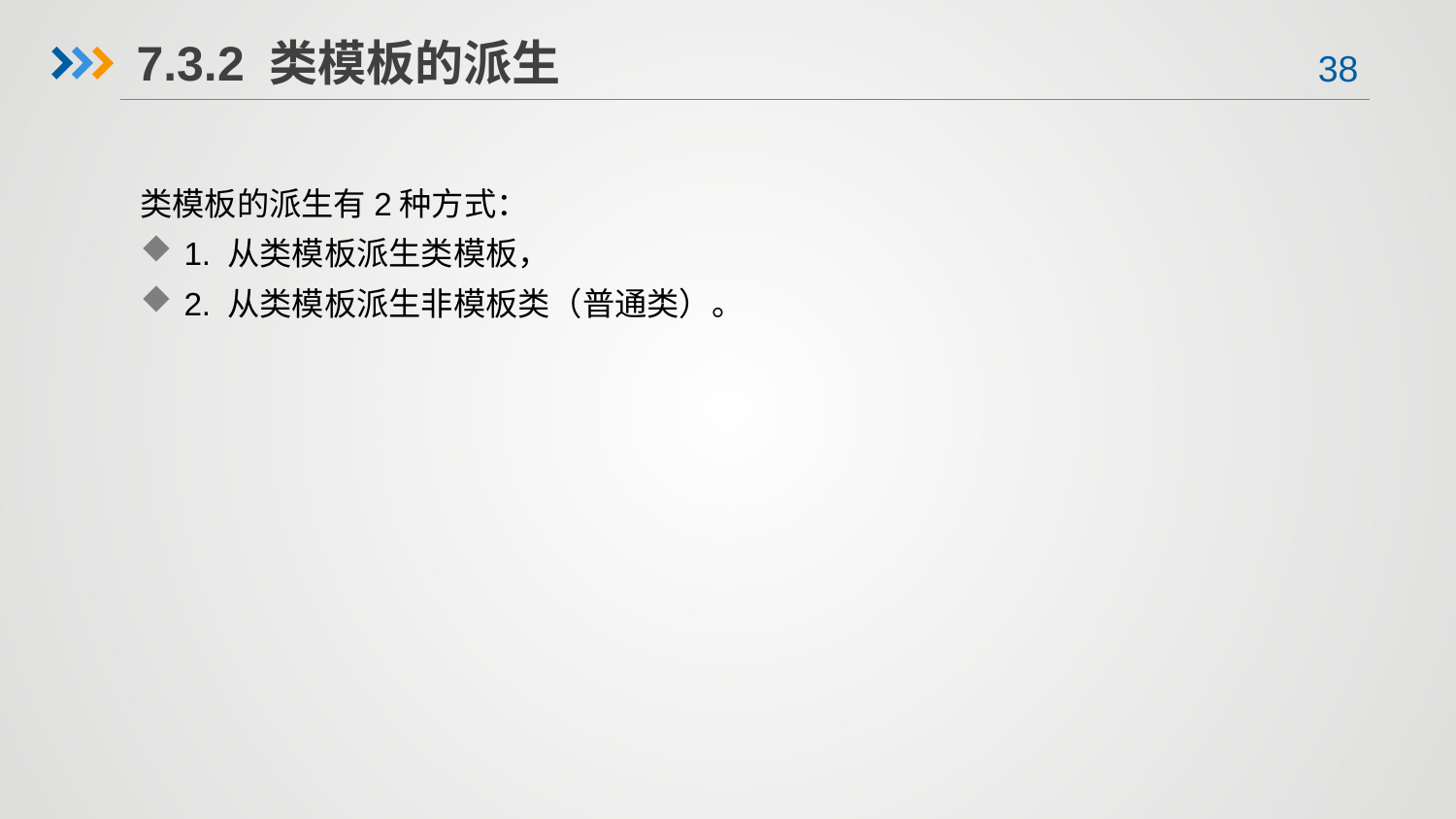

7.3.2 类模板的派生
类模板的派生有2种方式：
1. 从类模板派生类模板，
2. 从类模板派生非模板类（普通类）。